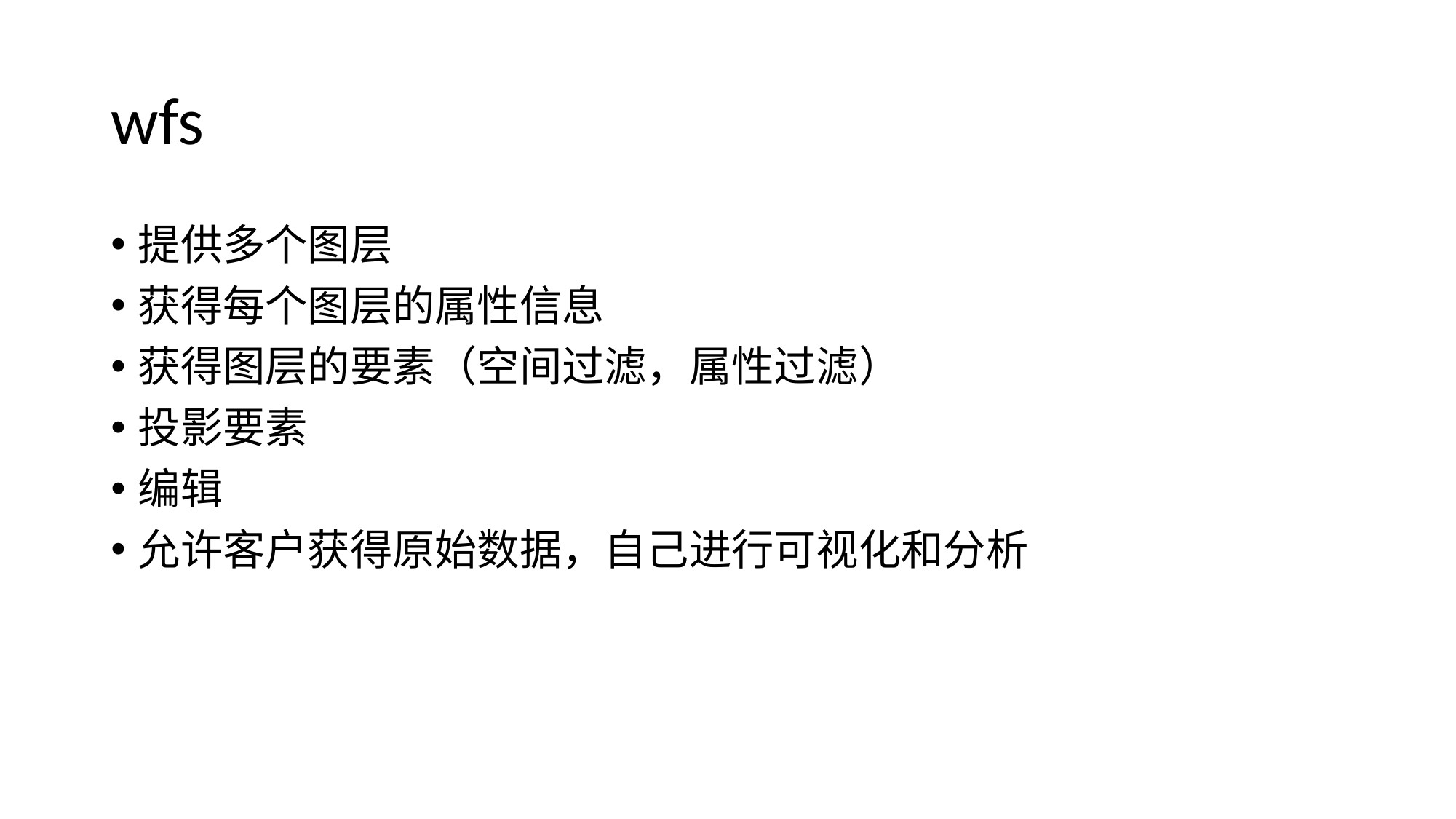

# wfs
提供多个图层
获得每个图层的属性信息
获得图层的要素（空间过滤，属性过滤）
投影要素
编辑
允许客户获得原始数据，自己进行可视化和分析